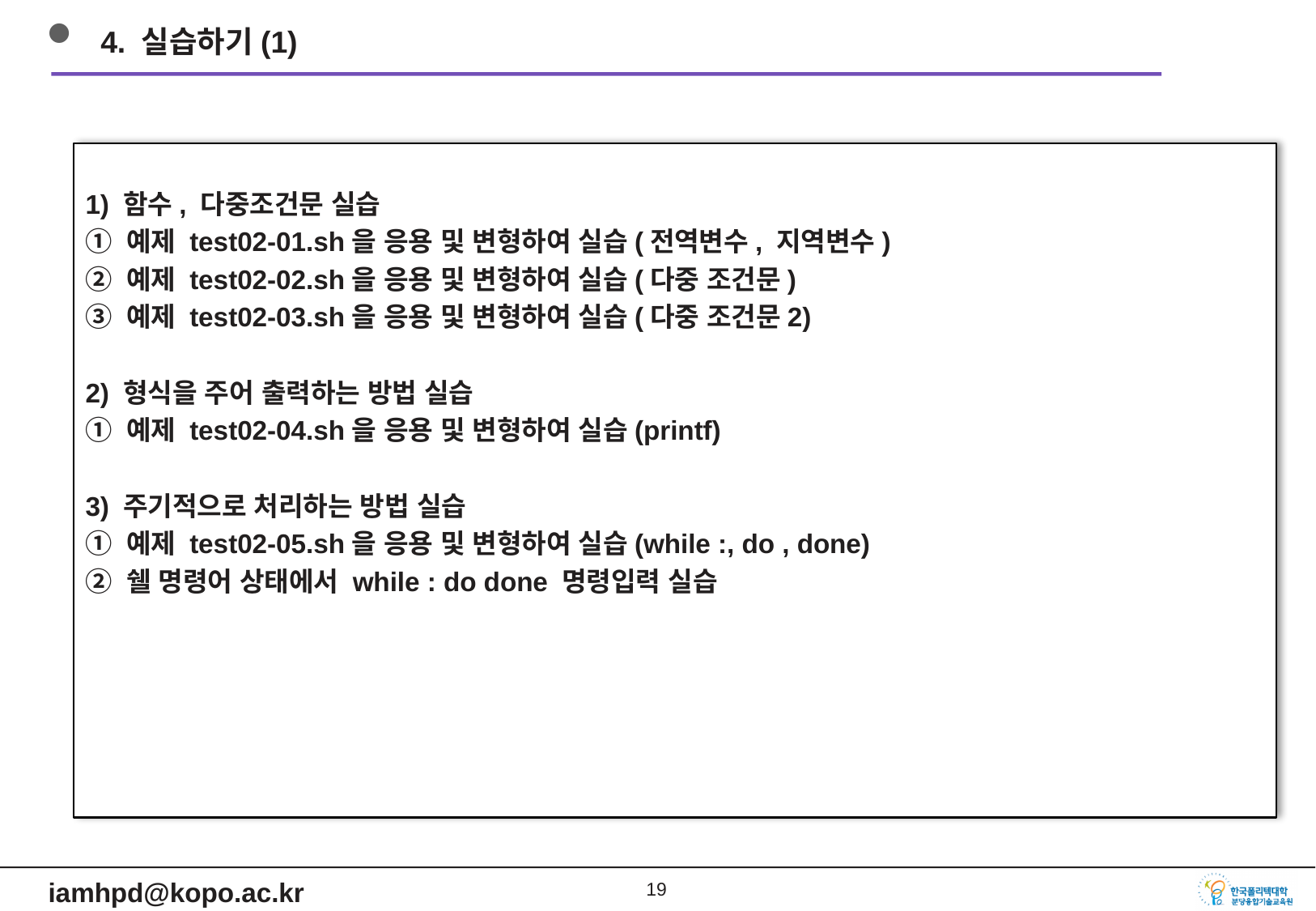

4. 실습하기(1)

1) 함수, 다중조건문 실습
① 예제 test02-01.sh을 응용 및 변형하여 실습(전역변수, 지역변수)
② 예제 test02-02.sh을 응용 및 변형하여 실습(다중 조건문)
③ 예제 test02-03.sh을 응용 및 변형하여 실습(다중 조건문2)

2) 형식을 주어 출력하는 방법 실습
① 예제 test02-04.sh을 응용 및 변형하여 실습(printf)

3) 주기적으로 처리하는 방법 실습
① 예제 test02-05.sh을 응용 및 변형하여 실습(while :, do , done)
② 쉘 명령어 상태에서 while : do done 명령입력 실습
19